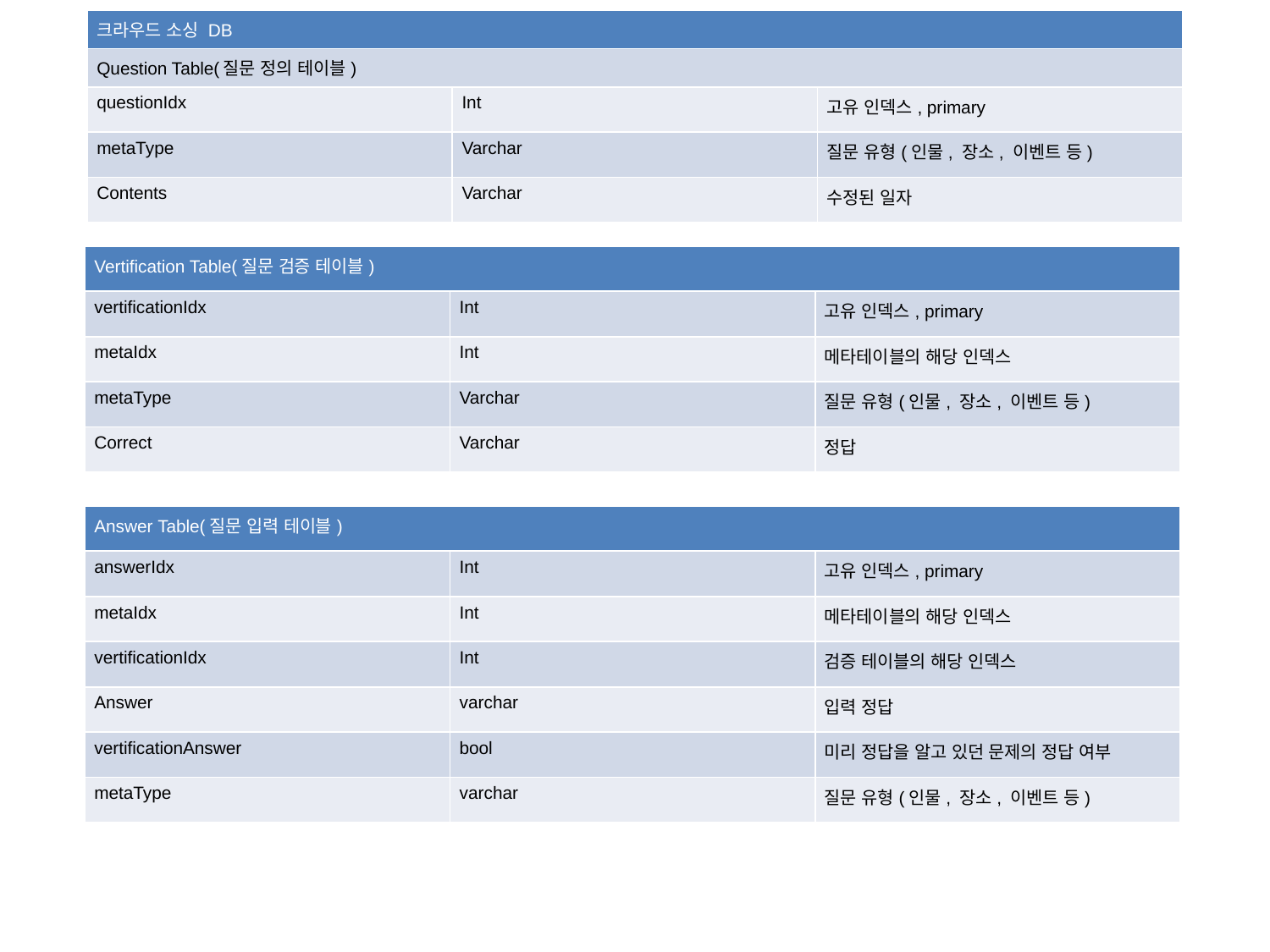

| 크라우드 소싱 DB |  |  |
| --- | --- | --- |
| Question Table(질문 정의 테이블) |  |  |
| questionIdx | Int | 고유 인덱스, primary |
| metaType | Varchar | 질문 유형(인물, 장소, 이벤트 등) |
| Contents | Varchar | 수정된 일자 |
| Vertification Table(질문 검증 테이블) |  |  |
| --- | --- | --- |
| vertificationIdx | Int | 고유 인덱스, primary |
| metaIdx | Int | 메타테이블의 해당 인덱스 |
| metaType | Varchar | 질문 유형(인물, 장소, 이벤트 등) |
| Correct | Varchar | 정답 |
| Answer Table(질문 입력 테이블) |  |  |
| --- | --- | --- |
| answerIdx | Int | 고유 인덱스, primary |
| metaIdx | Int | 메타테이블의 해당 인덱스 |
| vertificationIdx | Int | 검증 테이블의 해당 인덱스 |
| Answer | varchar | 입력 정답 |
| vertificationAnswer | bool | 미리 정답을 알고 있던 문제의 정답 여부 |
| metaType | varchar | 질문 유형(인물, 장소, 이벤트 등) |